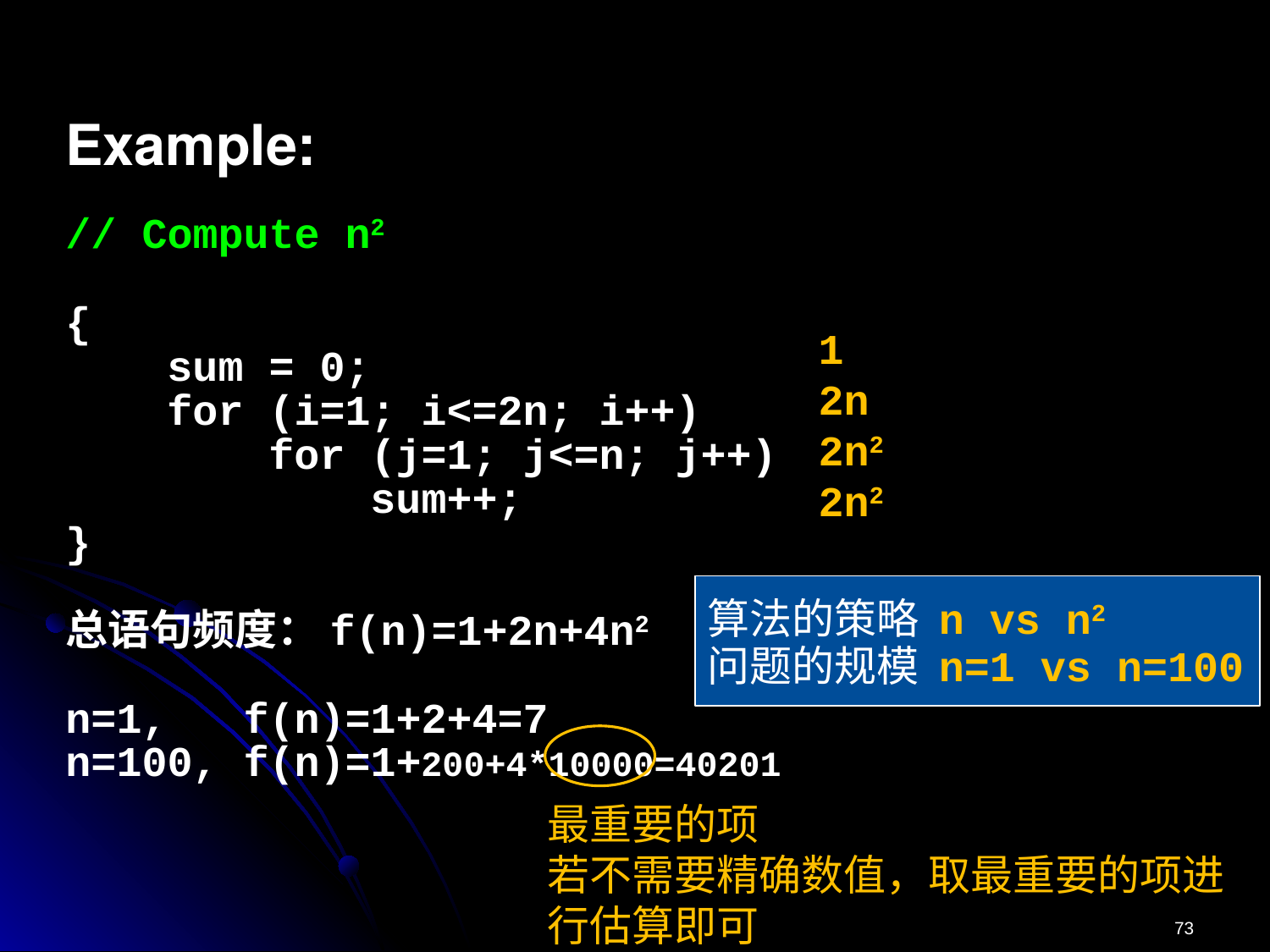

Example:

// Compute n2

{
    sum = 0;
    for (i=1; i<=2n; i++)
        for (j=1; j<=n; j++)
            sum++;
}

总语句频度：f(n)=1+2n+4n2

n=1,   f(n)=1+2+4=7
n=100, f(n)=1+200+4*10000=40201
1
2n
2n2
2n2

算法的策略 n vs n2
问题的规模 n=1 vs n=100

最重要的项
若不需要精确数值，取最重要的项进行估算即可

73